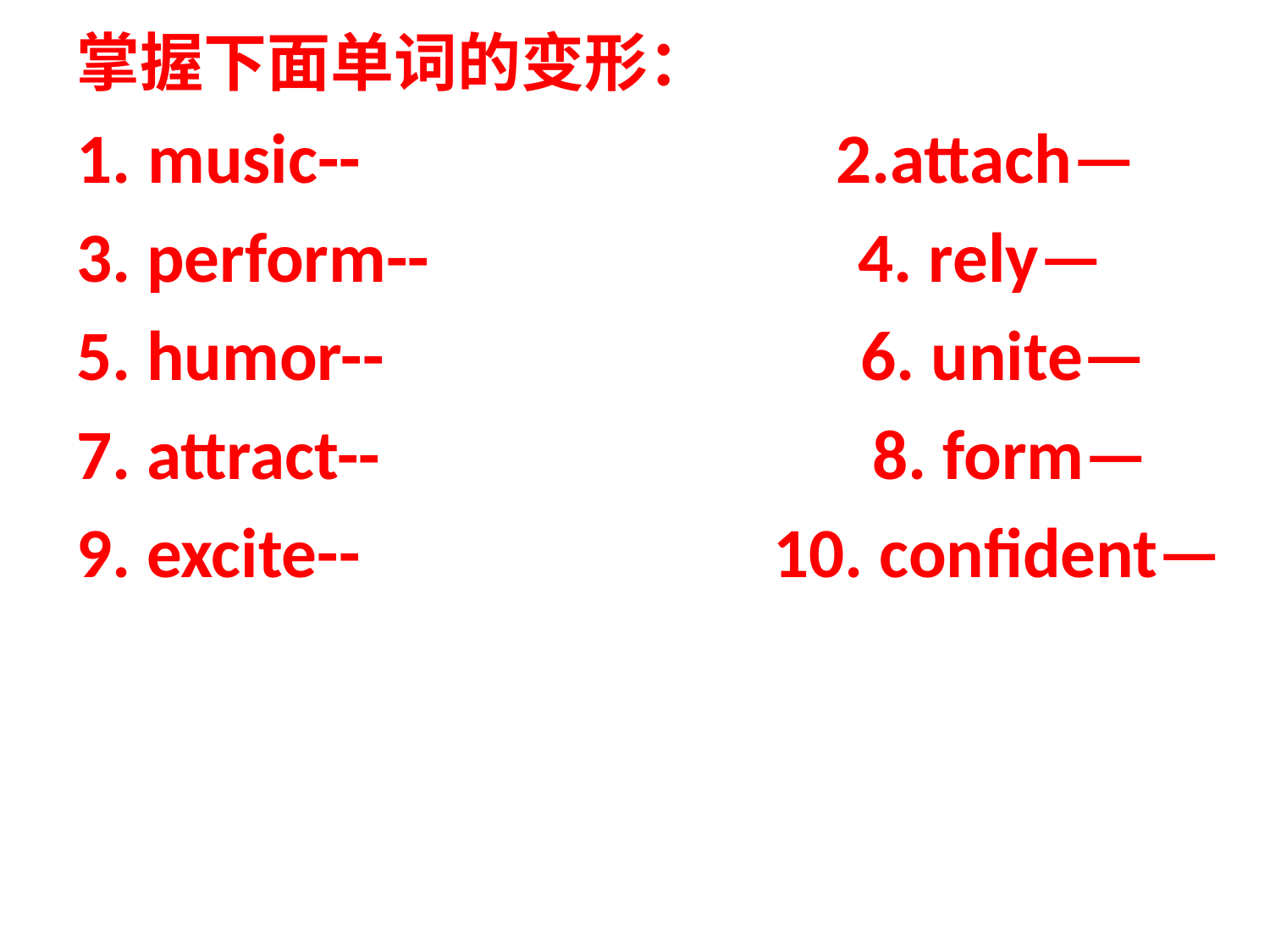

掌握下面单词的变形：
music--                              2.attach—
3. perform--                           4. rely—
5. humor--                              6. unite—
7. attract--                               8. form—
9. excite--                          10. confident—